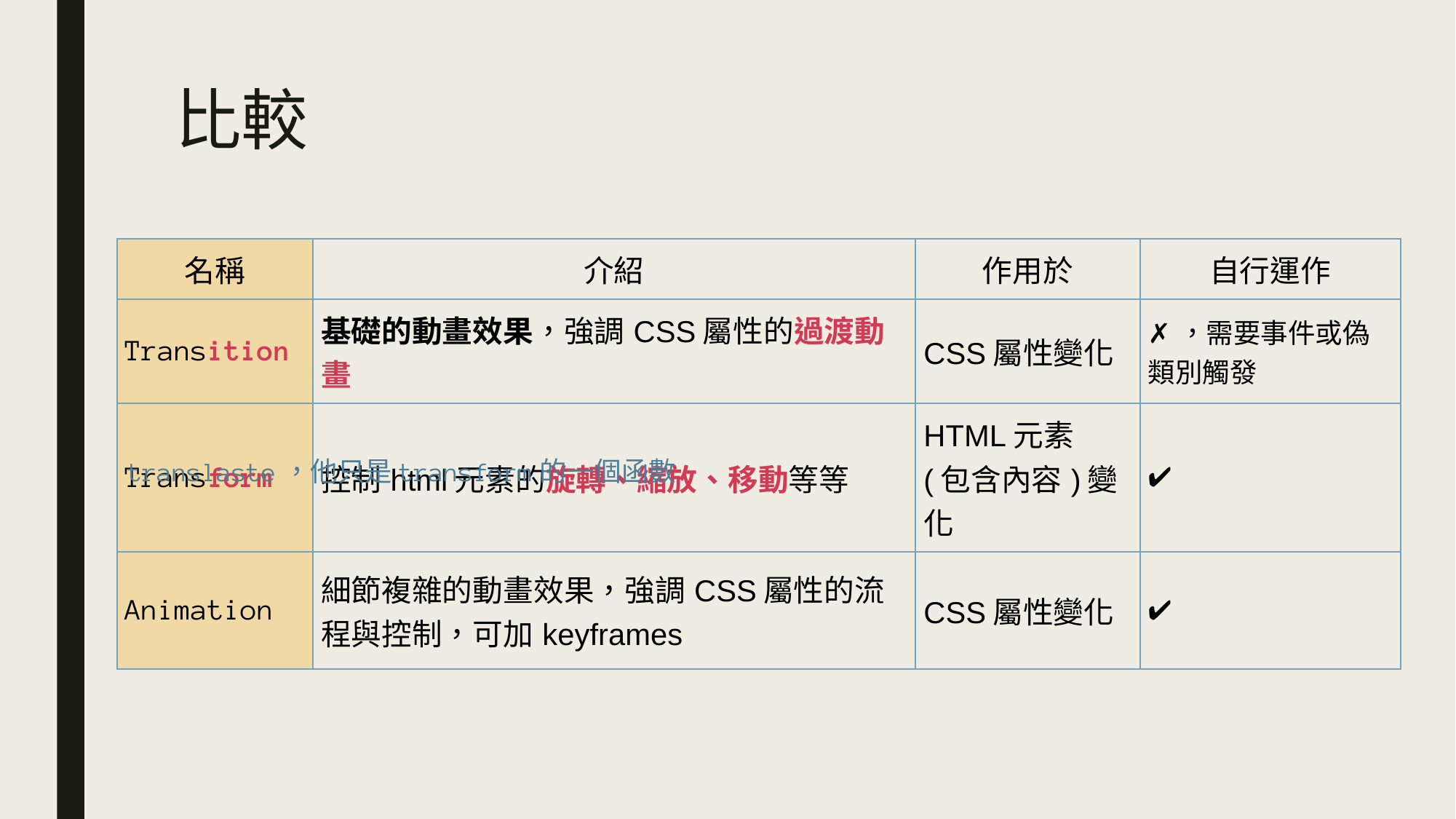

# 比較
| 名稱 | 介紹 | 作用於 | 自行運作 |
| --- | --- | --- | --- |
| Transition | 基礎的動畫效果，強調CSS屬性的過渡動畫 | CSS屬性變化 | ✗，需要事件或偽類別觸發 |
| Transform | 控制html元素的旋轉、縮放、移動等等 | HTML元素 (包含內容)變化 | ✔ |
| Animation | 細節複雜的動畫效果，強調CSS屬性的流程與控制，可加keyframes | CSS屬性變化 | ✔ |
translaste，他只是transform的一個函數